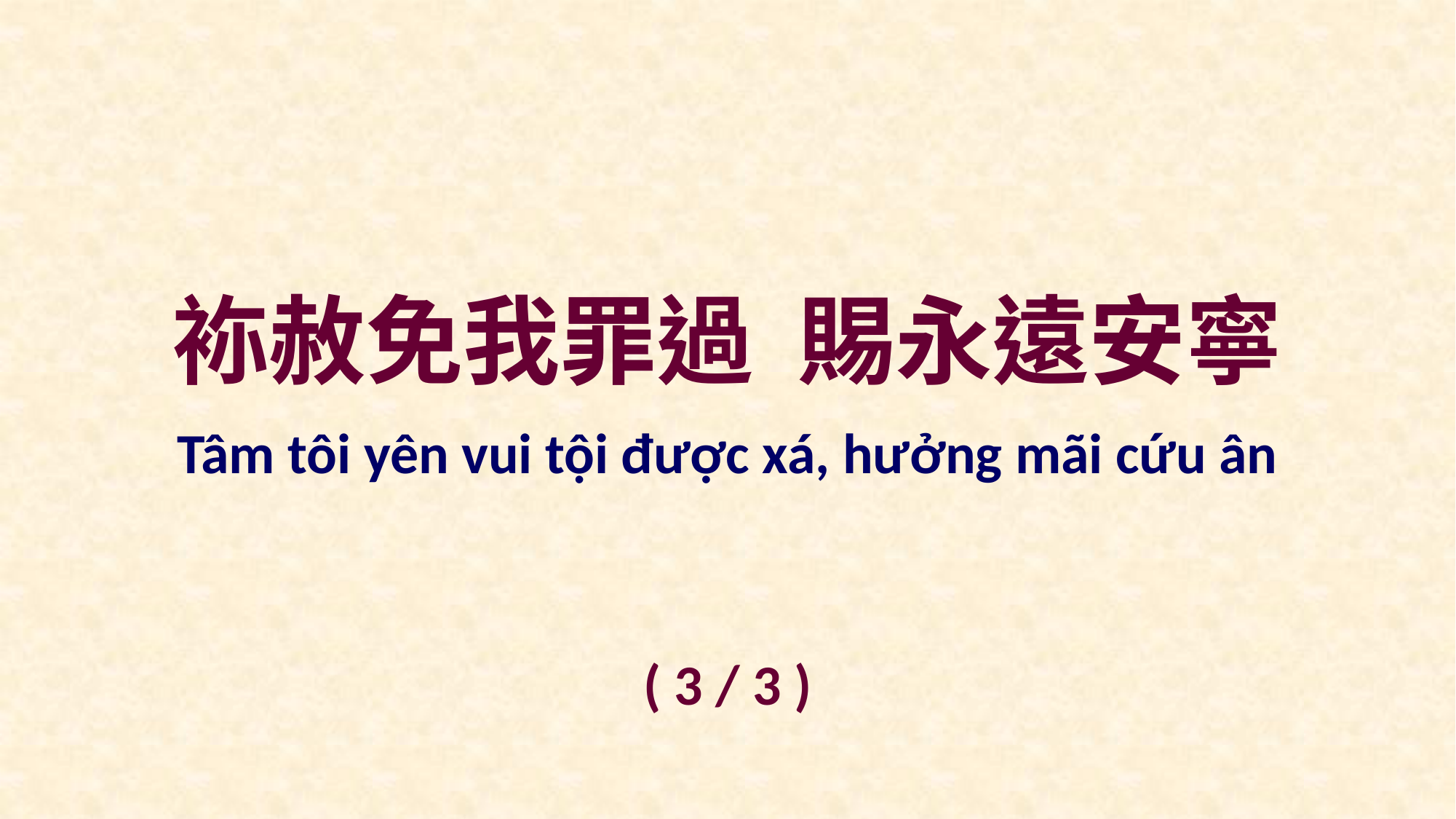

袮赦免我罪過  賜永遠安寧
Tâm tôi yên vui tội được xá, hưởng mãi cứu ân
( 3 / 3 )